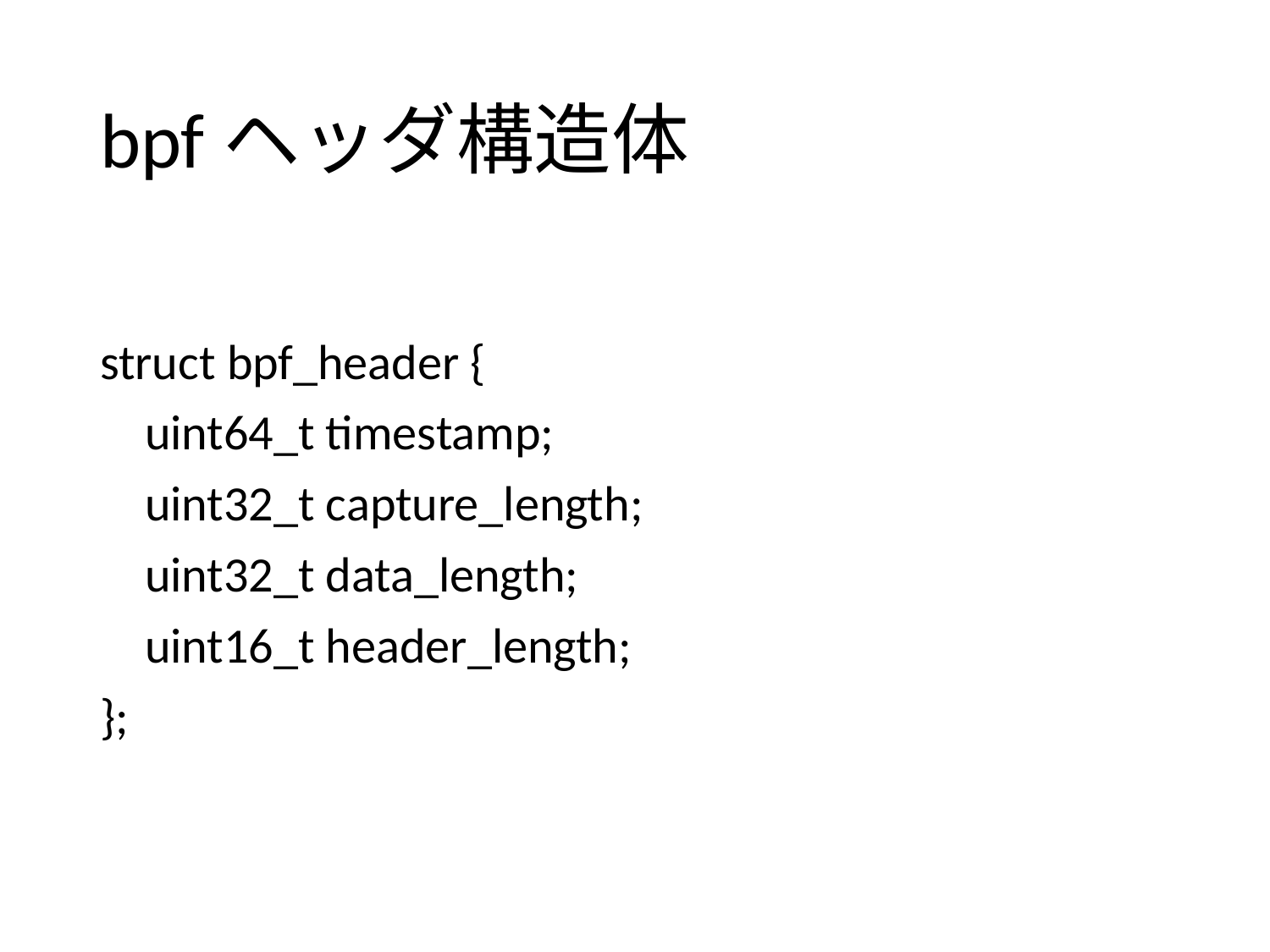

# bpfヘッダ構造体

struct bpf_header {
    uint64_t timestamp;
    uint32_t capture_length;
    uint32_t data_length;
    uint16_t header_length;
};